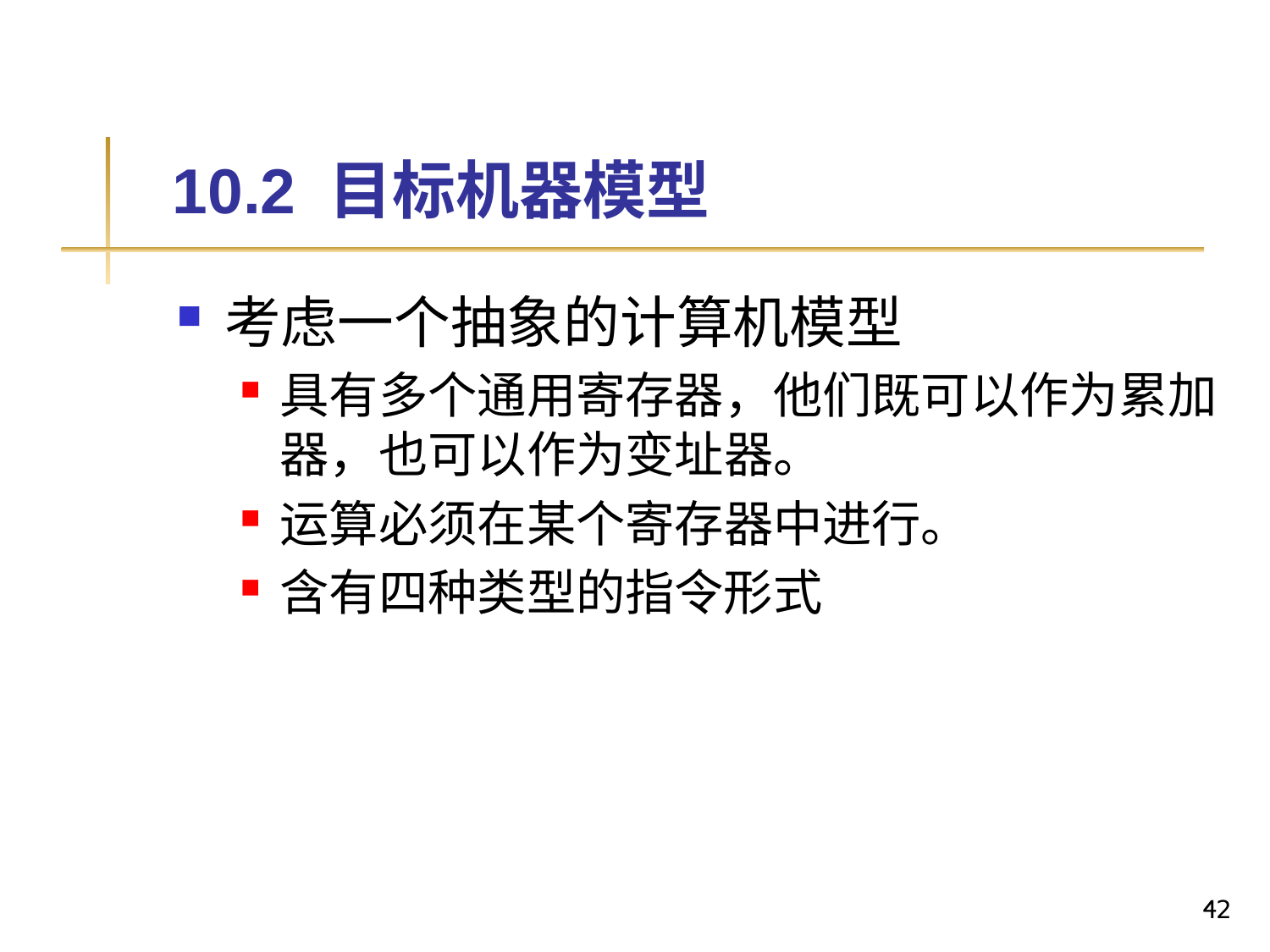

# 10.2 目标机器模型
考虑一个抽象的计算机模型
具有多个通用寄存器，他们既可以作为累加器，也可以作为变址器。
运算必须在某个寄存器中进行。
含有四种类型的指令形式

42